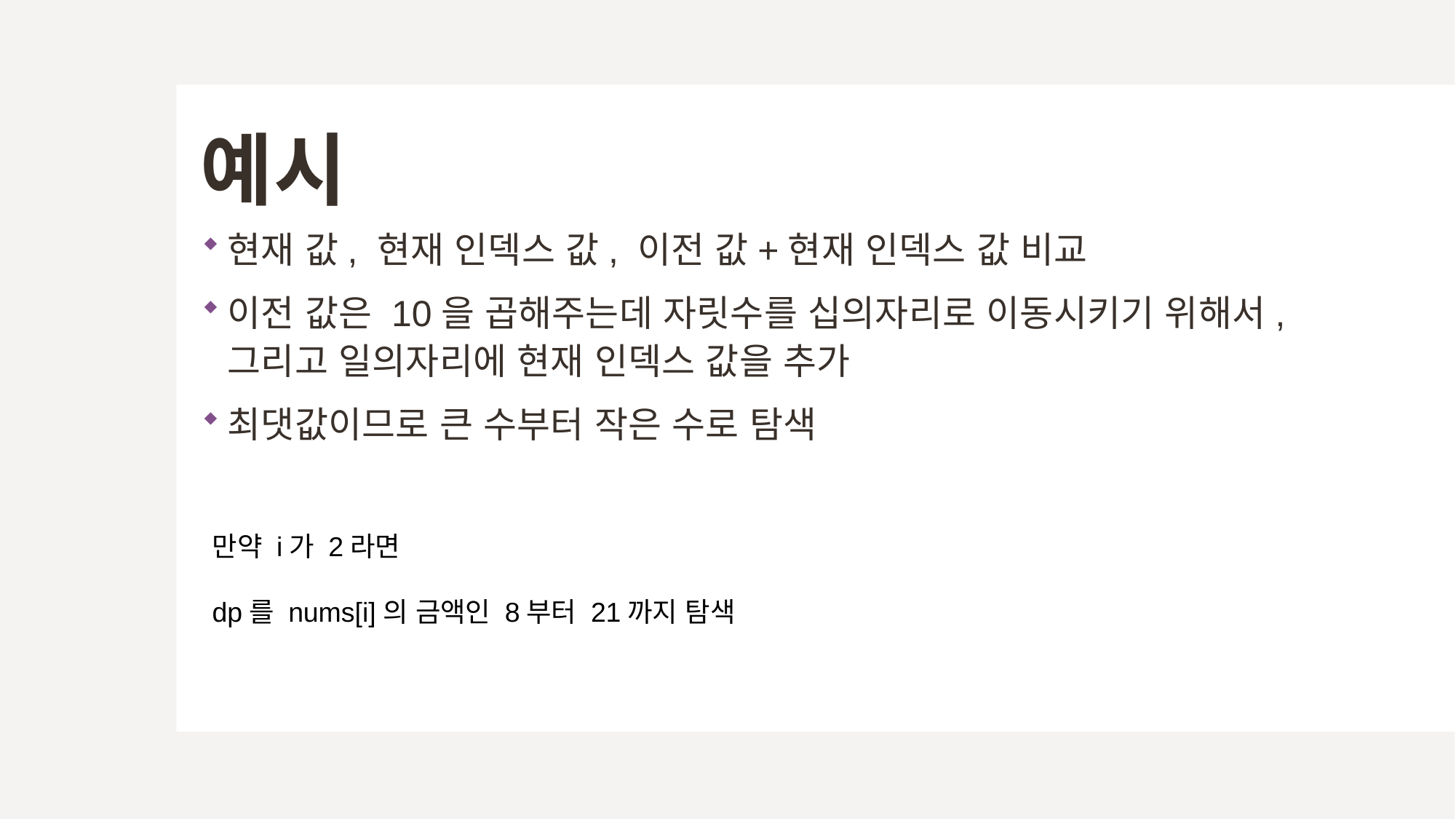

# 예시
현재 값, 현재 인덱스 값, 이전 값+현재 인덱스 값 비교
이전 값은 10을 곱해주는데 자릿수를 십의자리로 이동시키기 위해서, 그리고 일의자리에 현재 인덱스 값을 추가
최댓값이므로 큰 수부터 작은 수로 탐색
만약 i가 2라면

dp를 nums[i]의 금액인 8부터 21까지 탐색